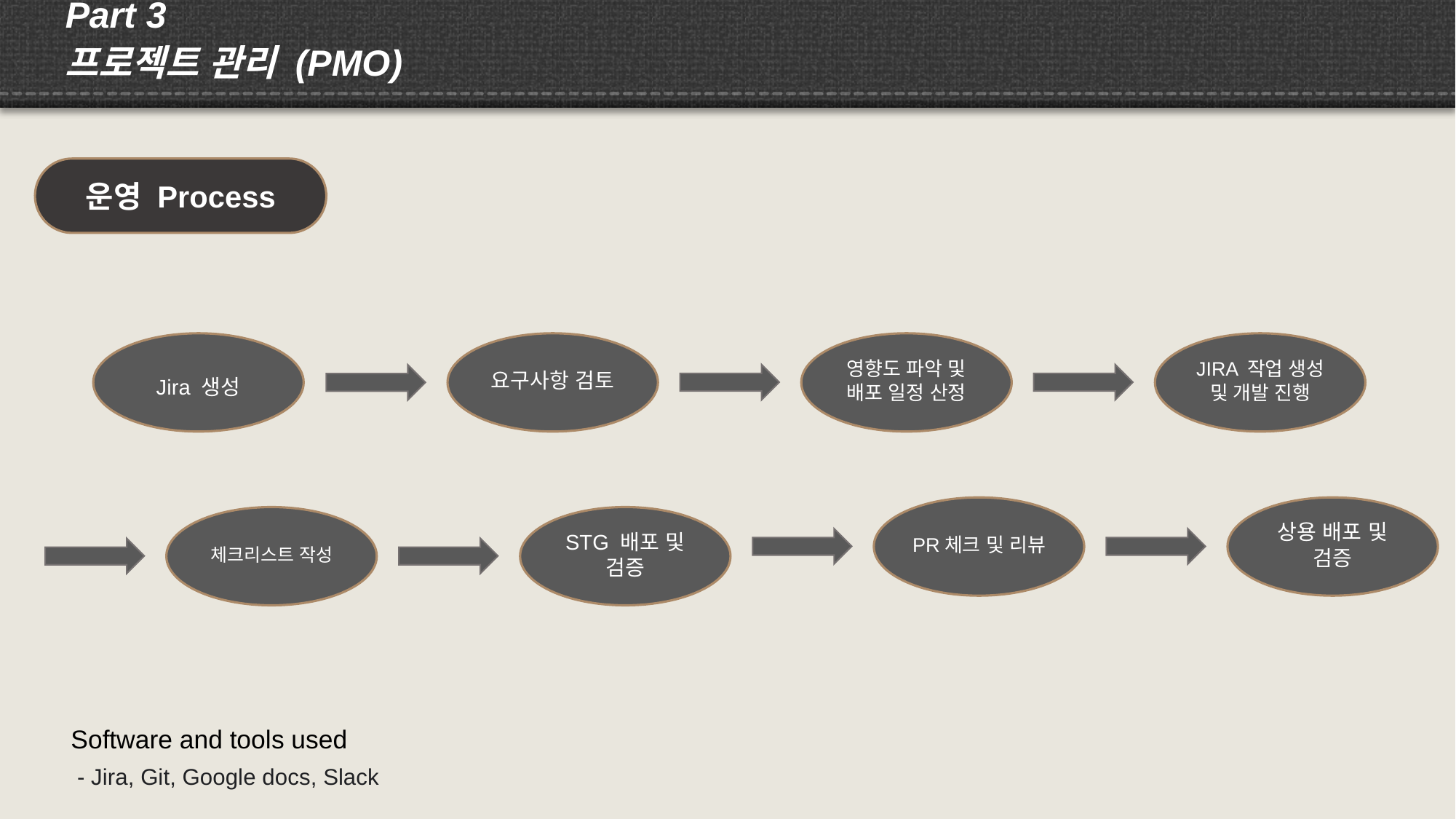

Part 3
프로젝트 관리 (PMO)

운영 Process
Jira 생성
요구사항 검토
영향도 파악 및 배포 일정 산정
JIRA 작업 생성 및 개발 진행

PR체크 및 리뷰
상용 배포 및 검증
체크리스트 작성
STG 배포 및 검증

Software and tools used
 - Jira, Git, Google docs, Slack